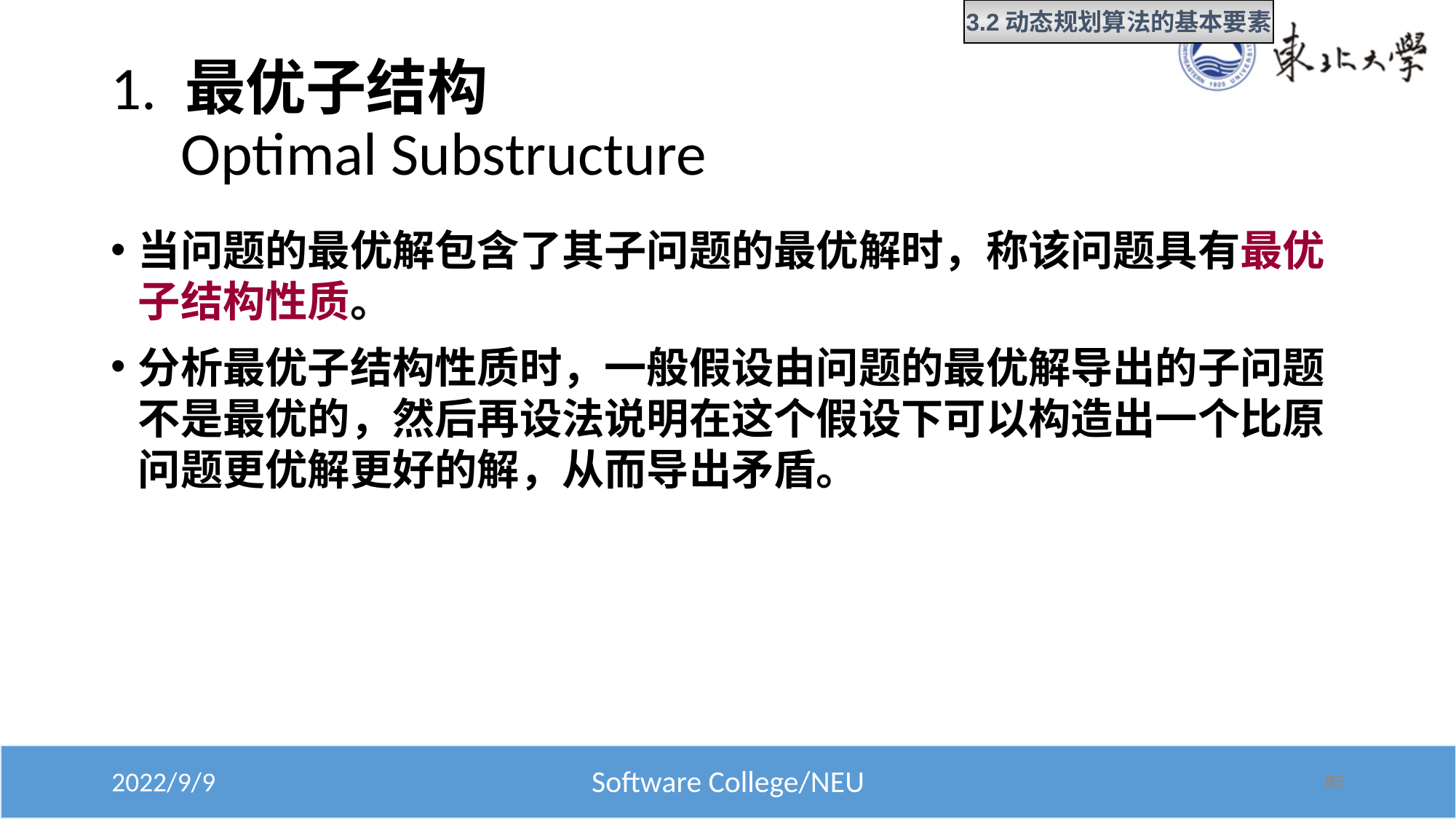

3.2动态规划算法的基本要素
# 1. 最优子结构 Optimal Substructure
当问题的最优解包含了其子问题的最优解时，称该问题具有最优子结构性质。
分析最优子结构性质时，一般假设由问题的最优解导出的子问题不是最优的，然后再设法说明在这个假设下可以构造出一个比原问题更优解更好的解，从而导出矛盾。

85